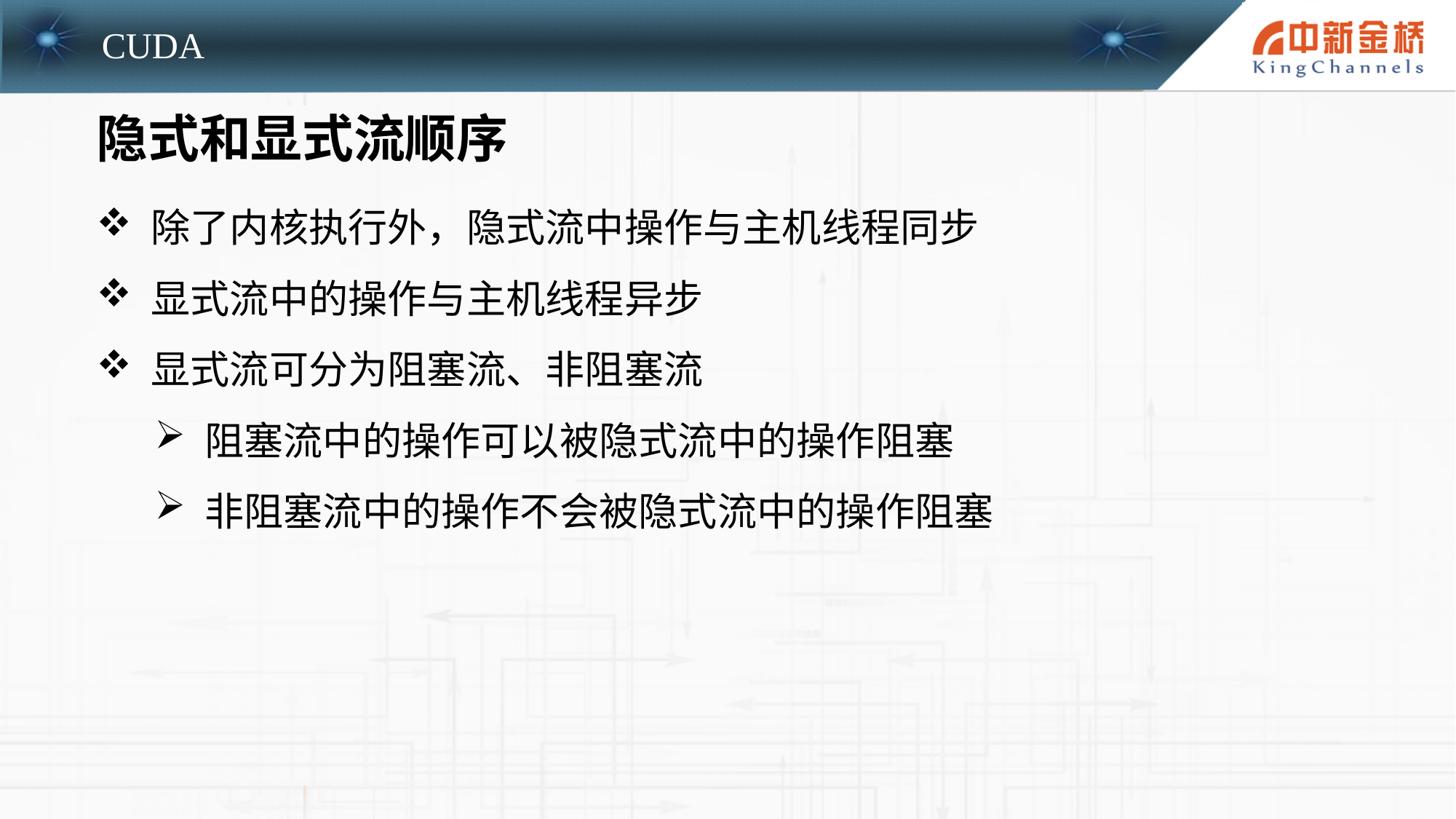

隐式和显式流顺序
除了内核执行外，隐式流中操作与主机线程同步
显式流中的操作与主机线程异步
显式流可分为阻塞流、非阻塞流
 阻塞流中的操作可以被隐式流中的操作阻塞
 非阻塞流中的操作不会被隐式流中的操作阻塞